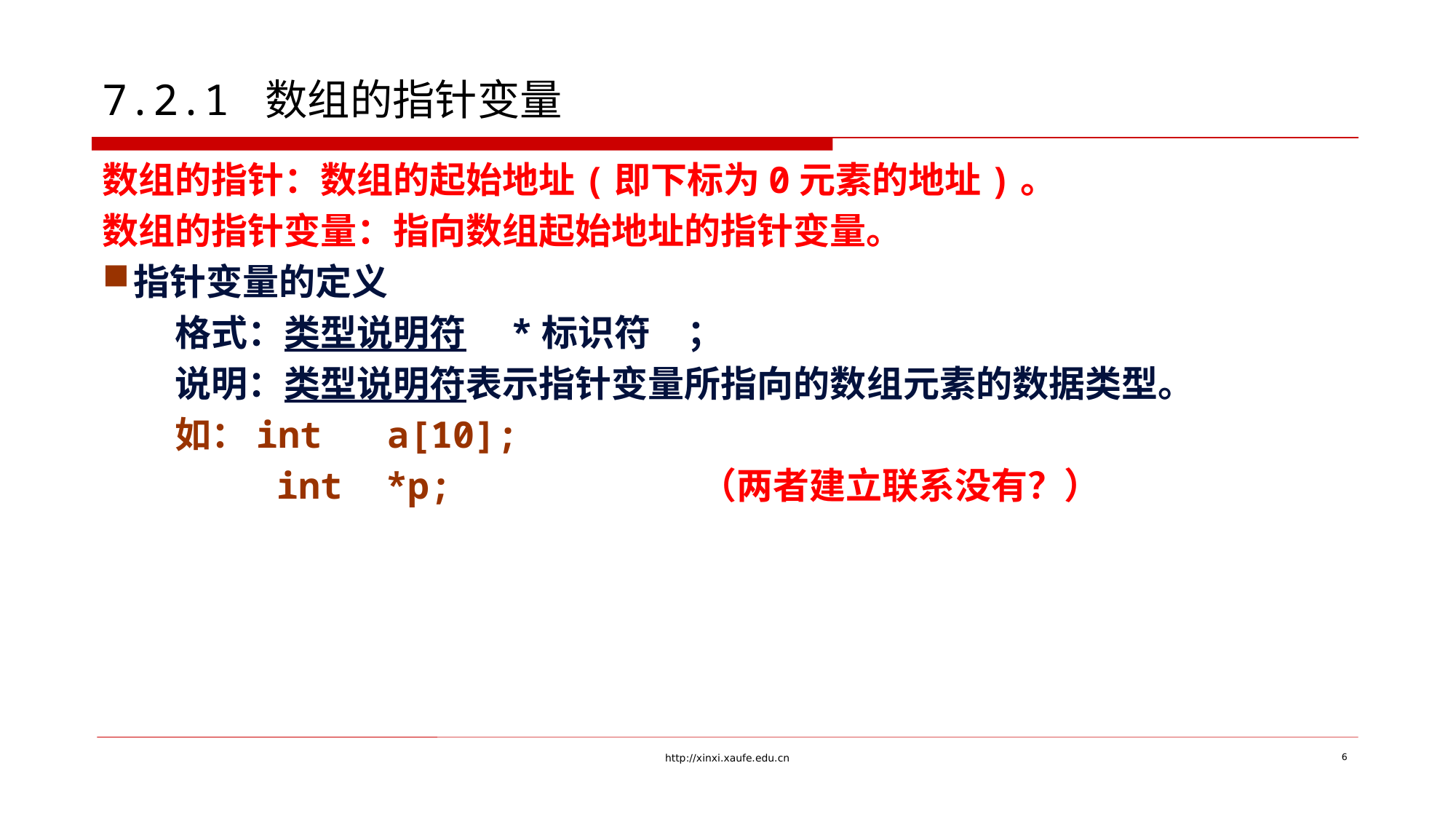

# 7.2.1 数组的指针变量
数组的指针：数组的起始地址(即下标为0元素的地址)。
数组的指针变量：指向数组起始地址的指针变量。
指针变量的定义
　　格式：类型说明符　*标识符　；
　　说明：类型说明符表示指针变量所指向的数组元素的数据类型。
　　如：int   a[10];
        int  *p;           （两者建立联系没有？）
http://xinxi.xaufe.edu.cn
6